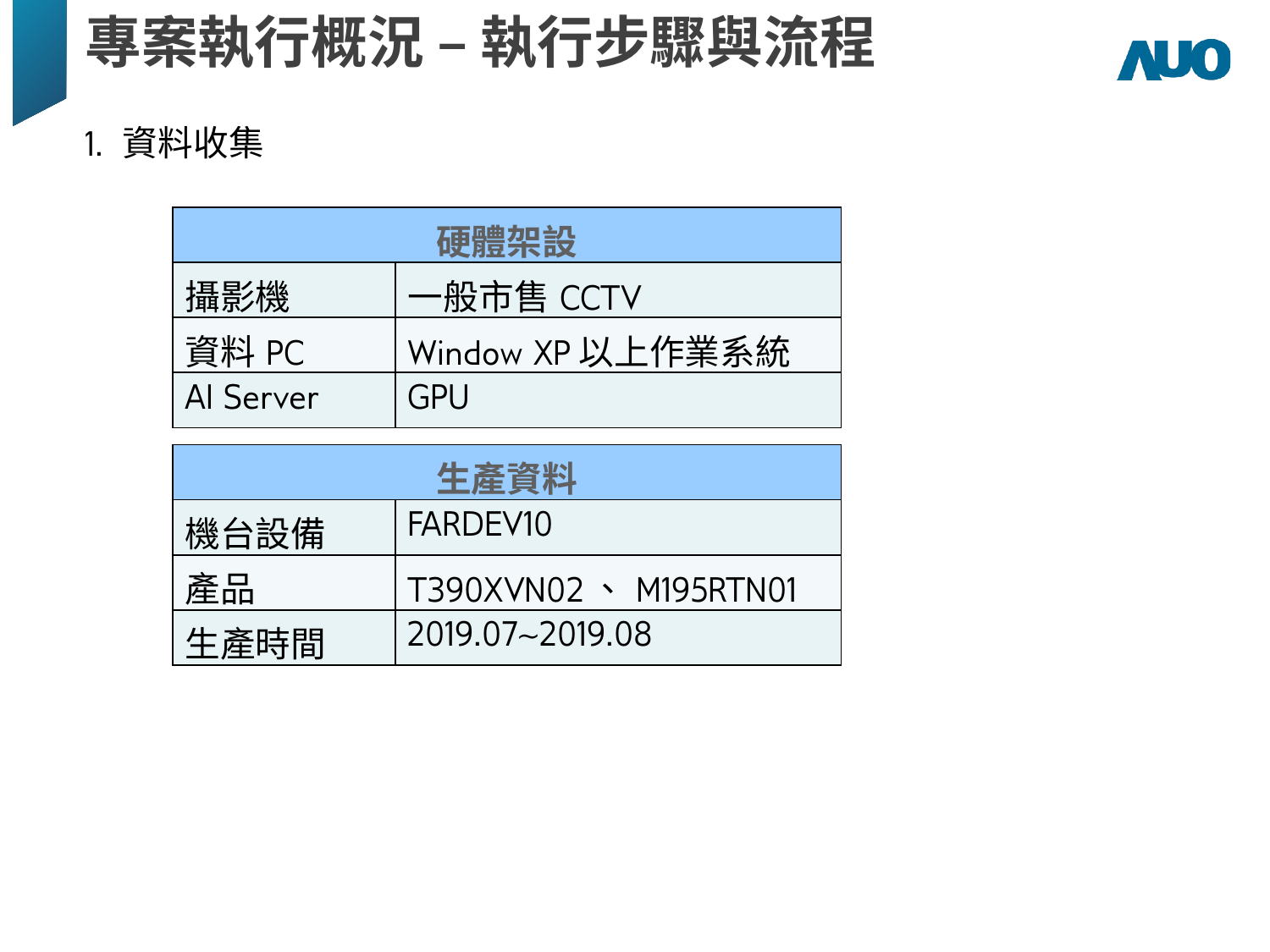

專案執行概況 – 執行步驟與流程
1. 資料收集
| 硬體架設 |  |
| --- | --- |
| 攝影機 | 一般市售CCTV |
| 資料PC | Window XP以上作業系統 |
| AI Server | GPU |
| 生產資料 |  |
| --- | --- |
| 機台設備 | FARDEV10 |
| 產品 | T390XVN02、M195RTN01 |
| 生產時間 | 2019.07~2019.08 |